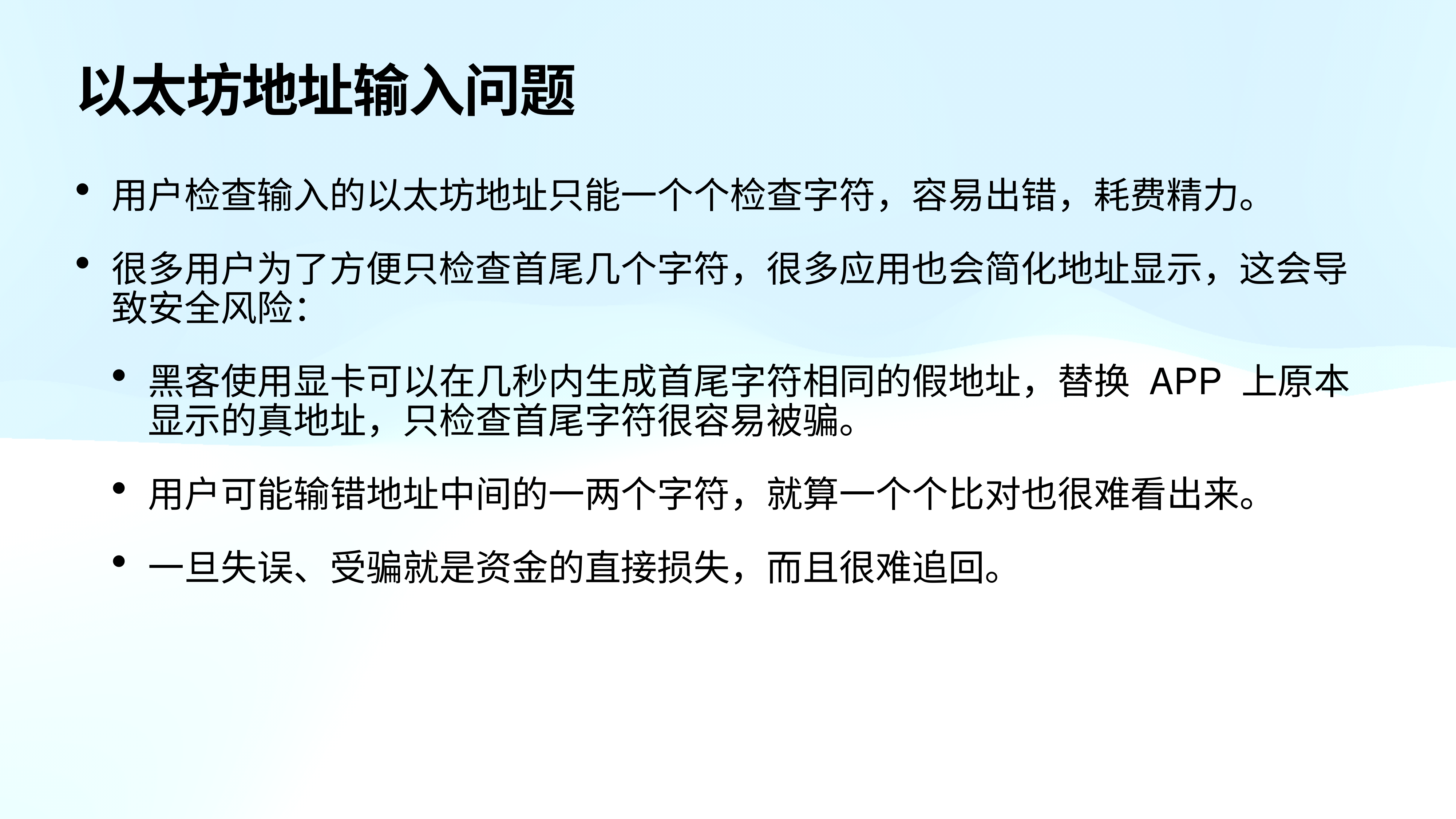

# 以太坊地址输入问题
用户检查输入的以太坊地址只能一个个检查字符，容易出错，耗费精力。
很多用户为了方便只检查首尾几个字符，很多应用也会简化地址显示，这会导致安全风险：
黑客使用显卡可以在几秒内生成首尾字符相同的假地址，替换 APP 上原本显示的真地址，只检查首尾字符很容易被骗。
用户可能输错地址中间的一两个字符，就算一个个比对也很难看出来。
一旦失误、受骗就是资金的直接损失，而且很难追回。